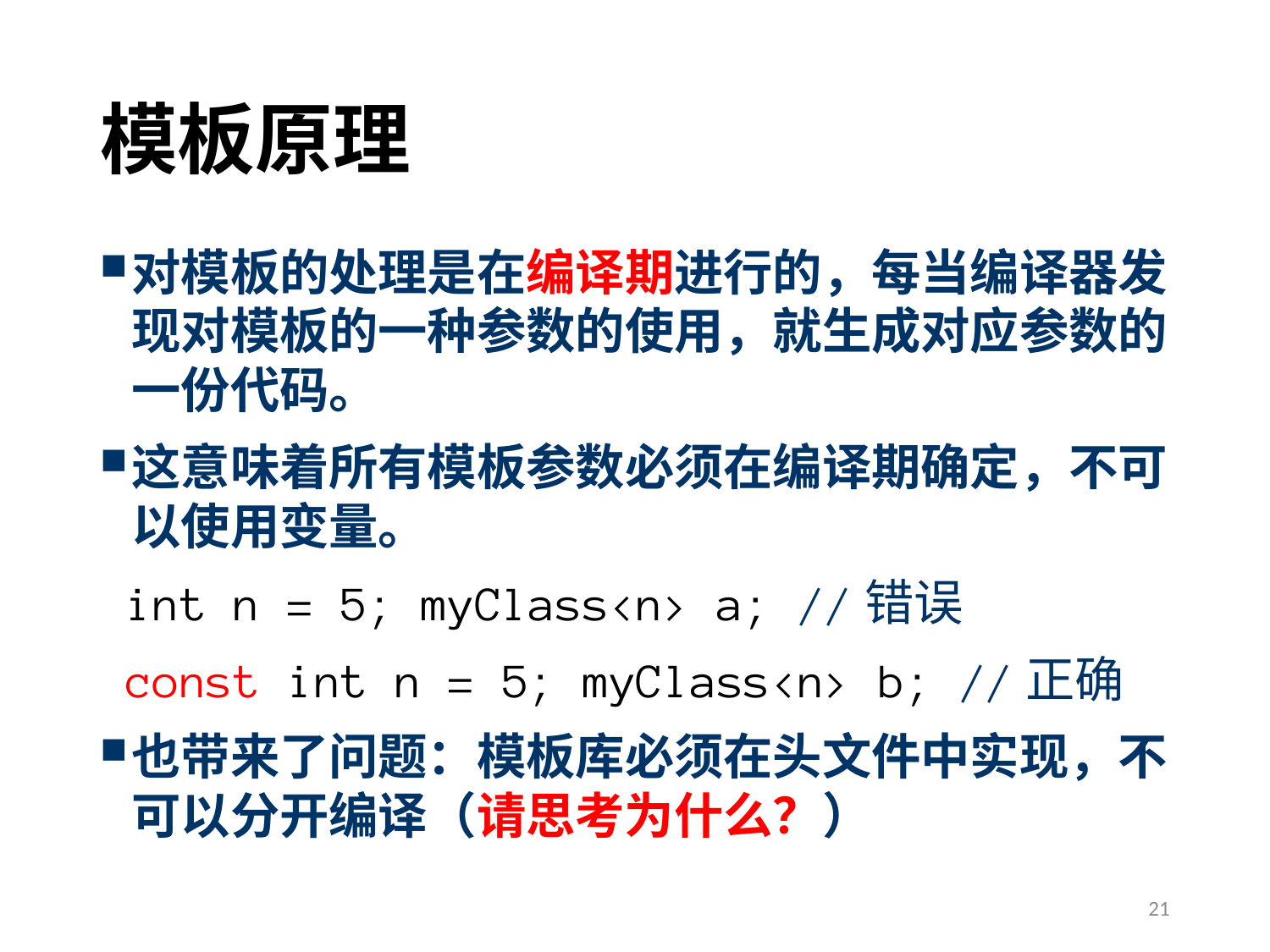

# 模板原理
对模板的处理是在编译期进行的，每当编译器发现对模板的一种参数的使用，就生成对应参数的一份代码。
这意味着所有模板参数必须在编译期确定，不可以使用变量。
 int n = 5; myClass<n> a; //错误
 const int n = 5; myClass<n> b; //正确
也带来了问题：模板库必须在头文件中实现，不可以分开编译（请思考为什么？）
21